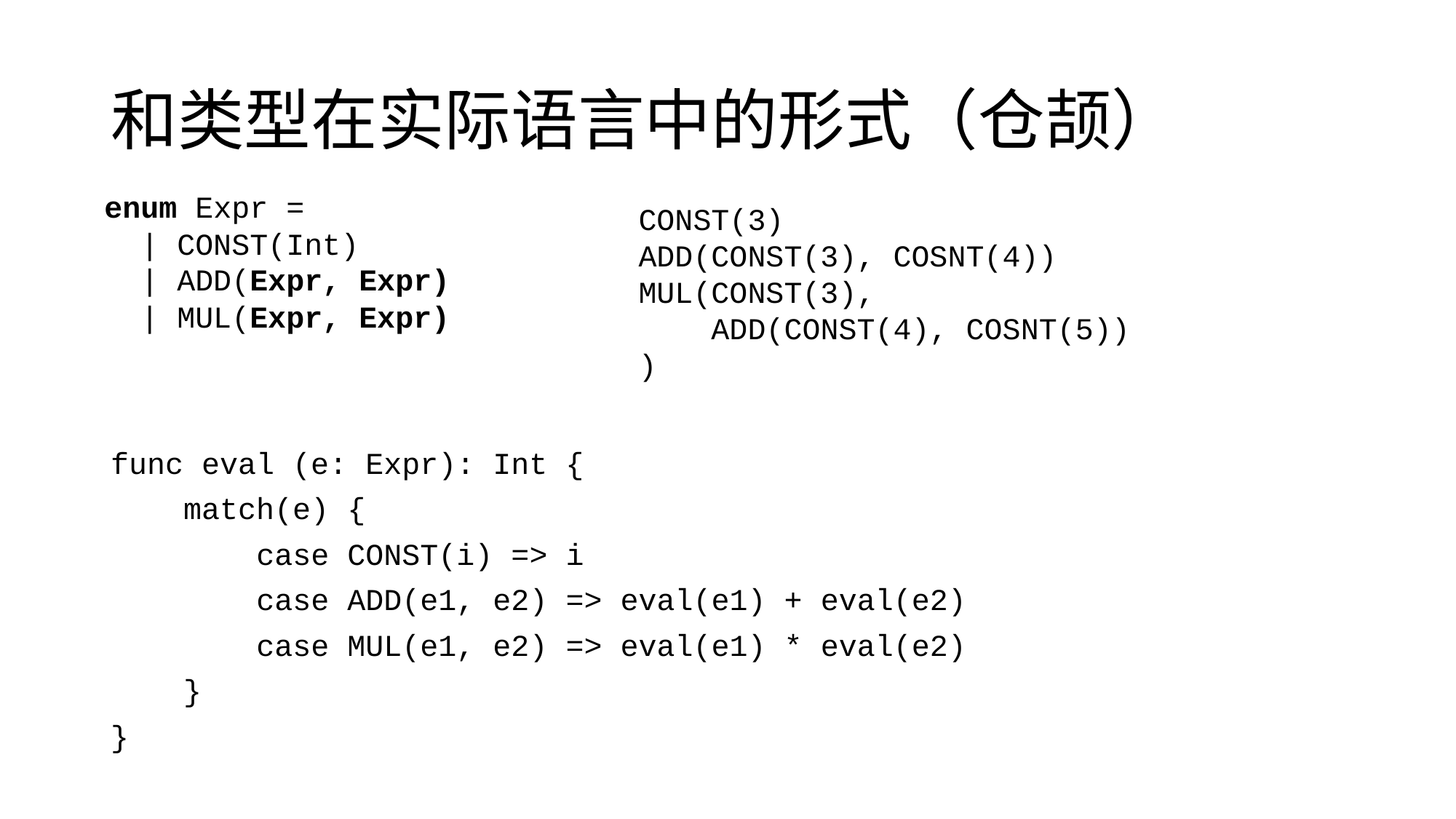

# 和类型在实际语言中的形式（仓颉）
enum Expr =
  | CONST(Int)
  | ADD(Expr, Expr)
  | MUL(Expr, Expr)
CONST(3)
ADD(CONST(3), COSNT(4))
MUL(CONST(3),
    ADD(CONST(4), COSNT(5))
)
func eval (e: Expr): Int {
    match(e) {
        case CONST(i) => i
        case ADD(e1, e2) => eval(e1) + eval(e2)
        case MUL(e1, e2) => eval(e1) * eval(e2)
    }
}